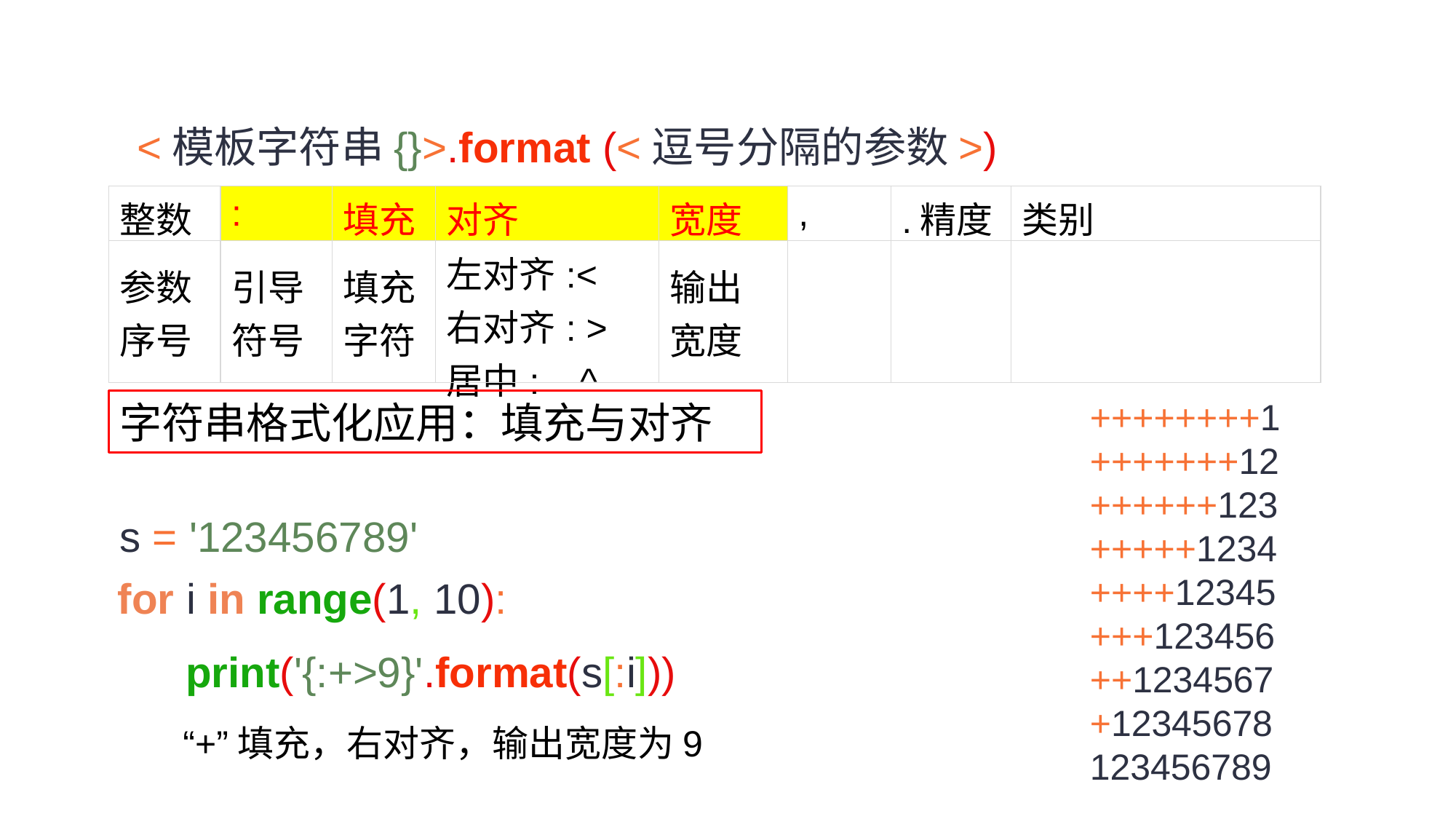

<模板字符串{}>.format (<逗号分隔的参数>)
| 整数 | : | 填充 | 对齐 | 宽度 | , | .精度 | 类别 |
| --- | --- | --- | --- | --- | --- | --- | --- |
| 参数序号 | 引导符号 | 填充字符 | 左对齐:< 右对齐: > 居中: ^ | 输出宽度 |  |  |  |
++++++++1
+++++++12
++++++123
+++++1234
++++12345
+++123456
++1234567
+12345678
123456789
字符串格式化应用：填充与对齐
s = '123456789'
for i in range(1, 10):
print('{:+>9}'.format(s[:i]))
“+”填充，右对齐，输出宽度为9